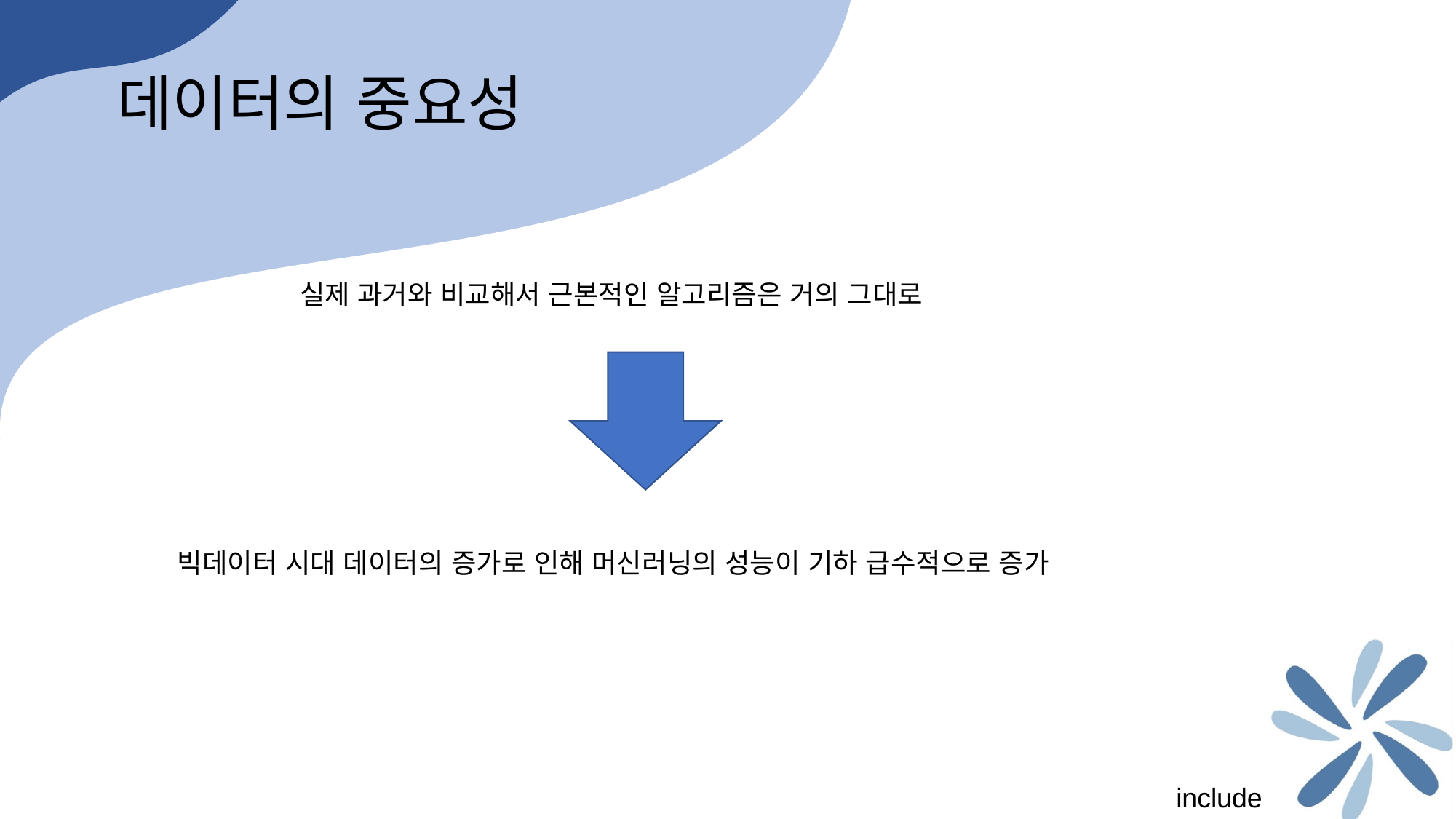

데이터의 중요성
실제 과거와 비교해서 근본적인 알고리즘은 거의 그대로

빅데이터 시대 데이터의 증가로 인해 머신러닝의 성능이 기하 급수적으로 증가